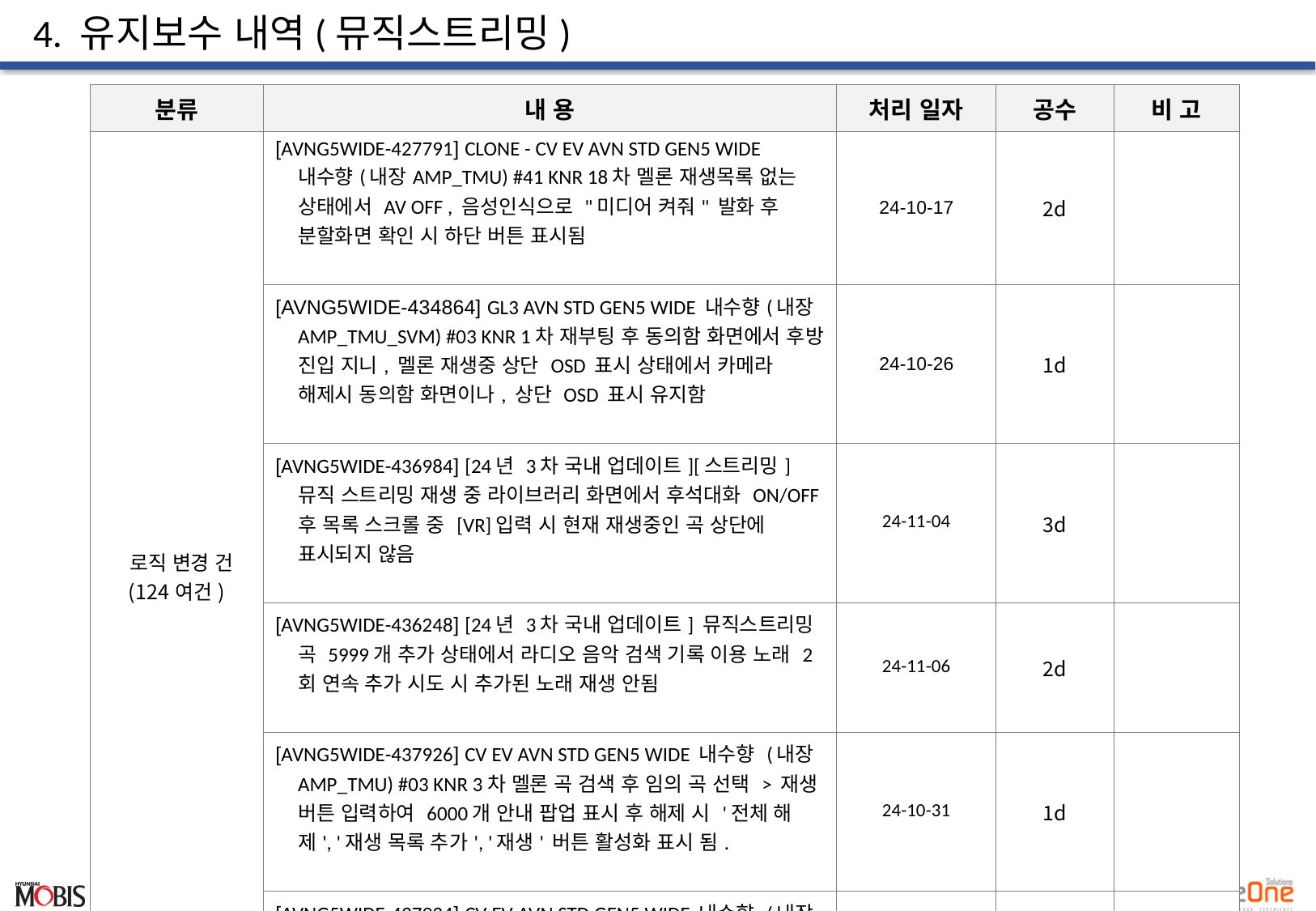

# 4. 유지보수 내역(뮤직스트리밍)
| 분류 | 내 용 | 처리 일자 | 공수 | 비 고 |
| --- | --- | --- | --- | --- |
| 로직 변경 건 (124여건) | [AVNG5WIDE-427791] CLONE - CV EV AVN STD GEN5 WIDE 내수향(내장AMP\_TMU) #41 KNR 18차 멜론 재생목록 없는 상태에서 AV OFF , 음성인식으로 "미디어 켜줘" 발화 후 분할화면 확인 시 하단 버튼 표시됨 | 24-10-17 | 2d |  |
|  | [AVNG5WIDE-434864] GL3 AVN STD GEN5 WIDE 내수향(내장AMP\_TMU\_SVM) #03 KNR 1차 재부팅 후 동의함 화면에서 후방 진입 지니, 멜론 재생중 상단 OSD 표시 상태에서 카메라 해제시 동의함 화면이나, 상단 OSD 표시 유지함 | 24-10-26 | 1d |  |
|  | [AVNG5WIDE-436984] [24년 3차 국내 업데이트][스트리밍]뮤직 스트리밍 재생 중 라이브러리 화면에서 후석대화 ON/OFF 후 목록 스크롤 중 [VR]입력 시 현재 재생중인 곡 상단에 표시되지 않음 | 24-11-04 | 3d |  |
|  | [AVNG5WIDE-436248] [24년 3차 국내 업데이트] 뮤직스트리밍 곡 5999개 추가 상태에서 라디오 음악 검색 기록 이용 노래 2회 연속 추가 시도 시 추가된 노래 재생 안됨 | 24-11-06 | 2d |  |
|  | [AVNG5WIDE-437926] CV EV AVN STD GEN5 WIDE 내수향 (내장AMP\_TMU) #03 KNR 3차 멜론 곡 검색 후 임의 곡 선택 > 재생 버튼 입력하여 6000개 안내 팝업 표시 후 해제 시 '전체 해제', '재생 목록 추가', '재생' 버튼 활성화 표시 됨. | 24-10-31 | 1d |  |
|  | [AVNG5WIDE-437934] CV EV AVN STD GEN5 WIDE 내수향 (내장AMP\_TMU) #04 KNR 3차 재생 목록 삭제 팝업 표시 중 타 팝업 출력 시 삭제 되었으나 상단 변경 안 됨. | 24-10-31 | 1d |  |
24년도 표준형 5세대 WIDE_WIDE NH AVN 뮤직스트리밍 유지보수